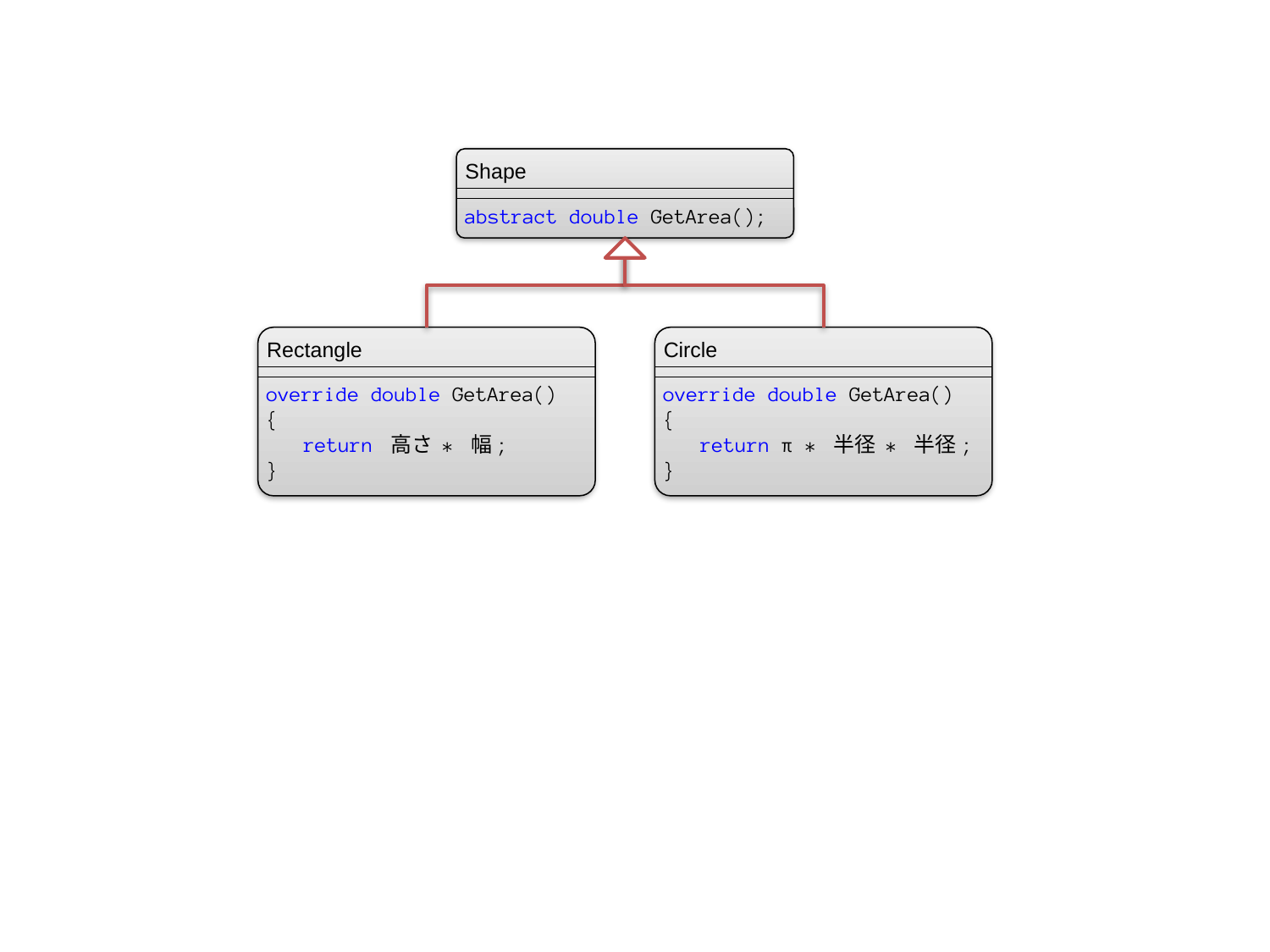

Shape
abstract double GetArea();

Rectangle
Circle
override double GetArea()
{
	return 高さ * 幅;
}
override double GetArea()
{
	return π * 半径 * 半径;
}